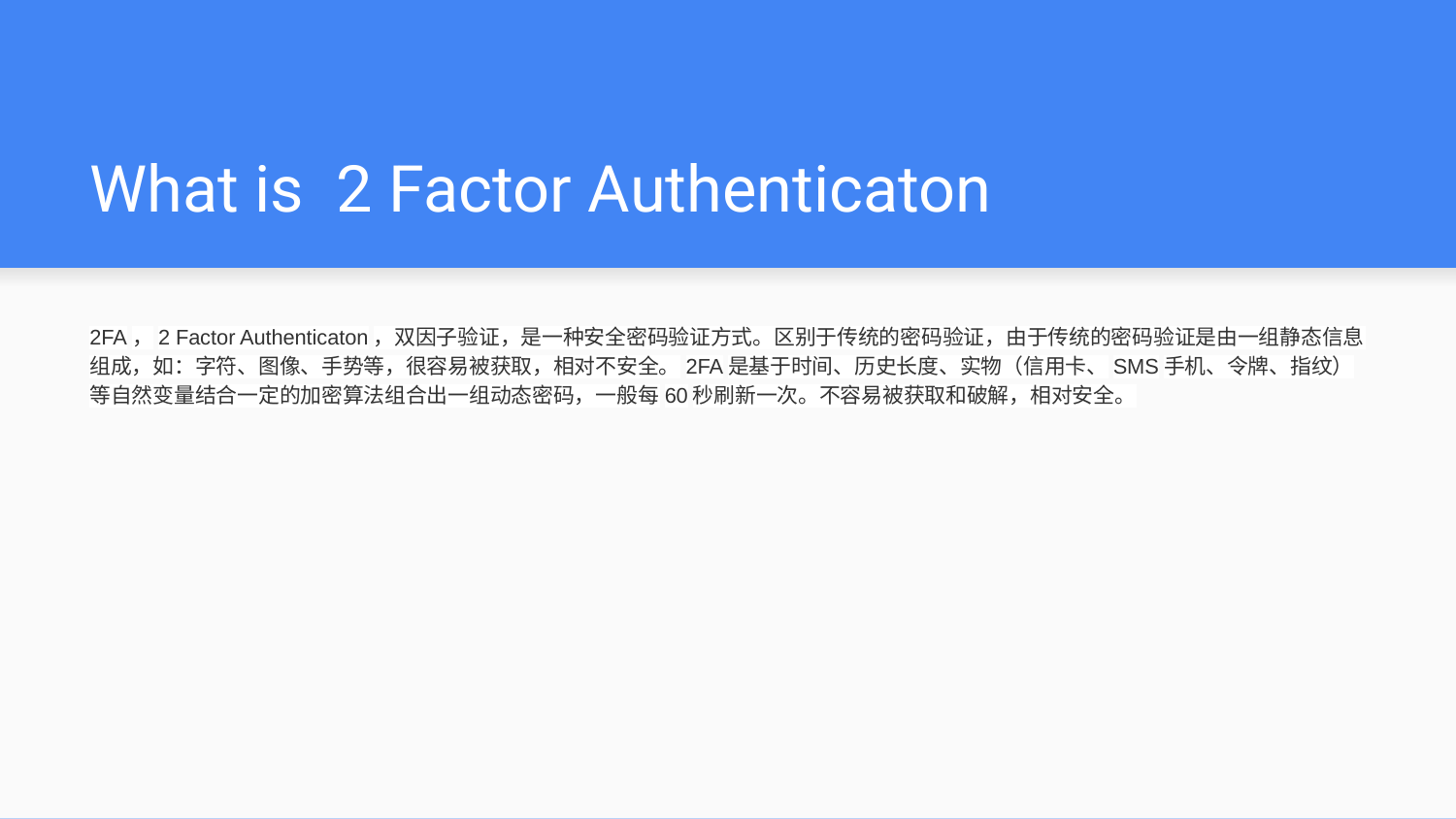

# What is  2 Factor Authenticaton
2FA，2 Factor Authenticaton，双因子验证，是一种安全密码验证方式。区别于传统的密码验证，由于传统的密码验证是由一组静态信息组成，如：字符、图像、手势等，很容易被获取，相对不安全。2FA是基于时间、历史长度、实物（信用卡、SMS手机、令牌、指纹）等自然变量结合一定的加密算法组合出一组动态密码，一般每60秒刷新一次。不容易被获取和破解，相对安全。